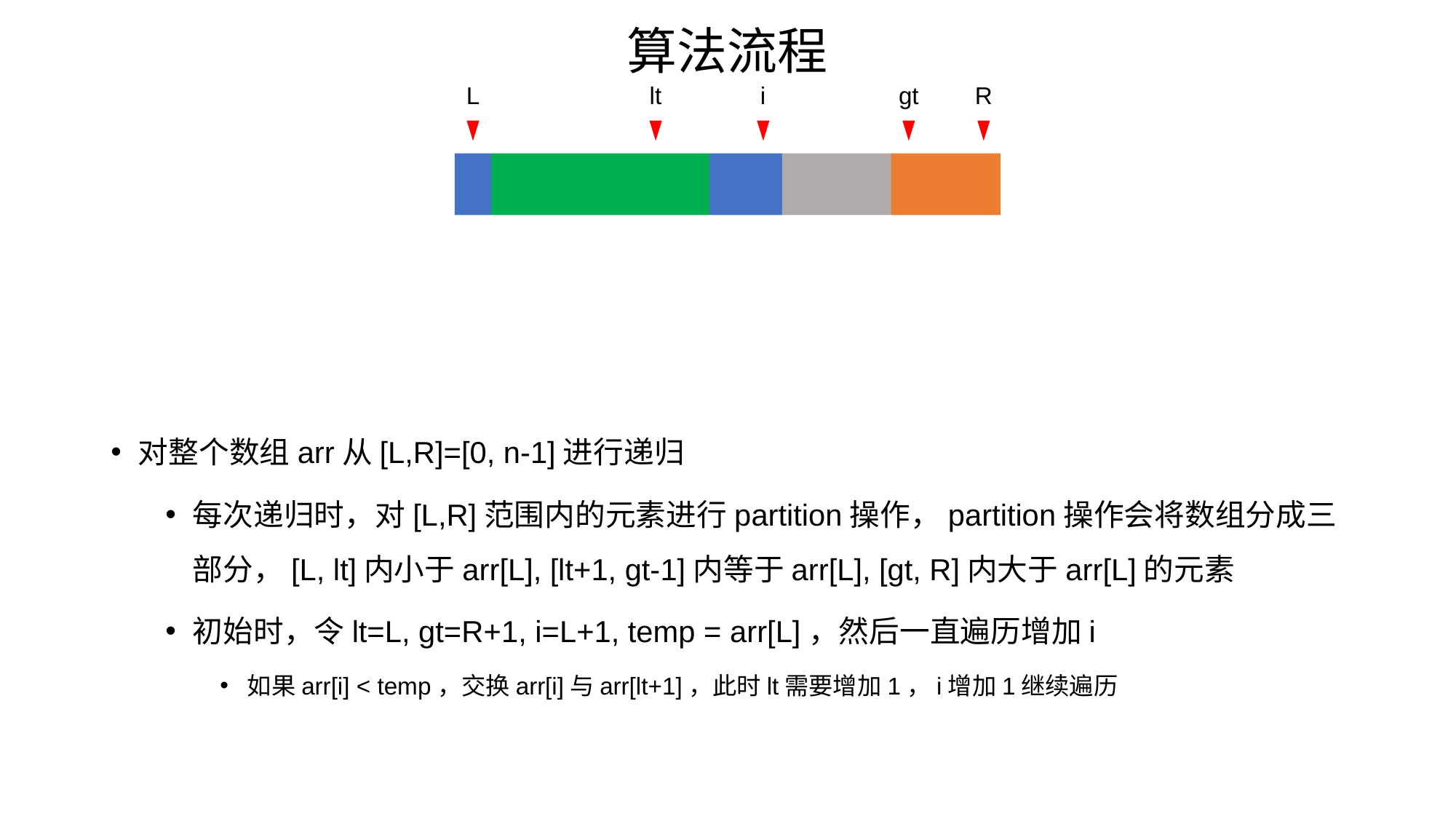

# 算法流程

L

lt

i

gt

R

对整个数组arr从[L,R]=[0, n-1]进行递归
每次递归时，对[L,R]范围内的元素进行partition操作，partition操作会将数组分成三部分，[L, lt]内小于arr[L], [lt+1, gt-1]内等于arr[L], [gt, R]内大于arr[L]的元素
初始时，令lt=L, gt=R+1, i=L+1, temp = arr[L]，然后一直遍历增加i
如果arr[i] < temp，交换arr[i]与arr[lt+1]，此时lt需要增加1，i增加1继续遍历